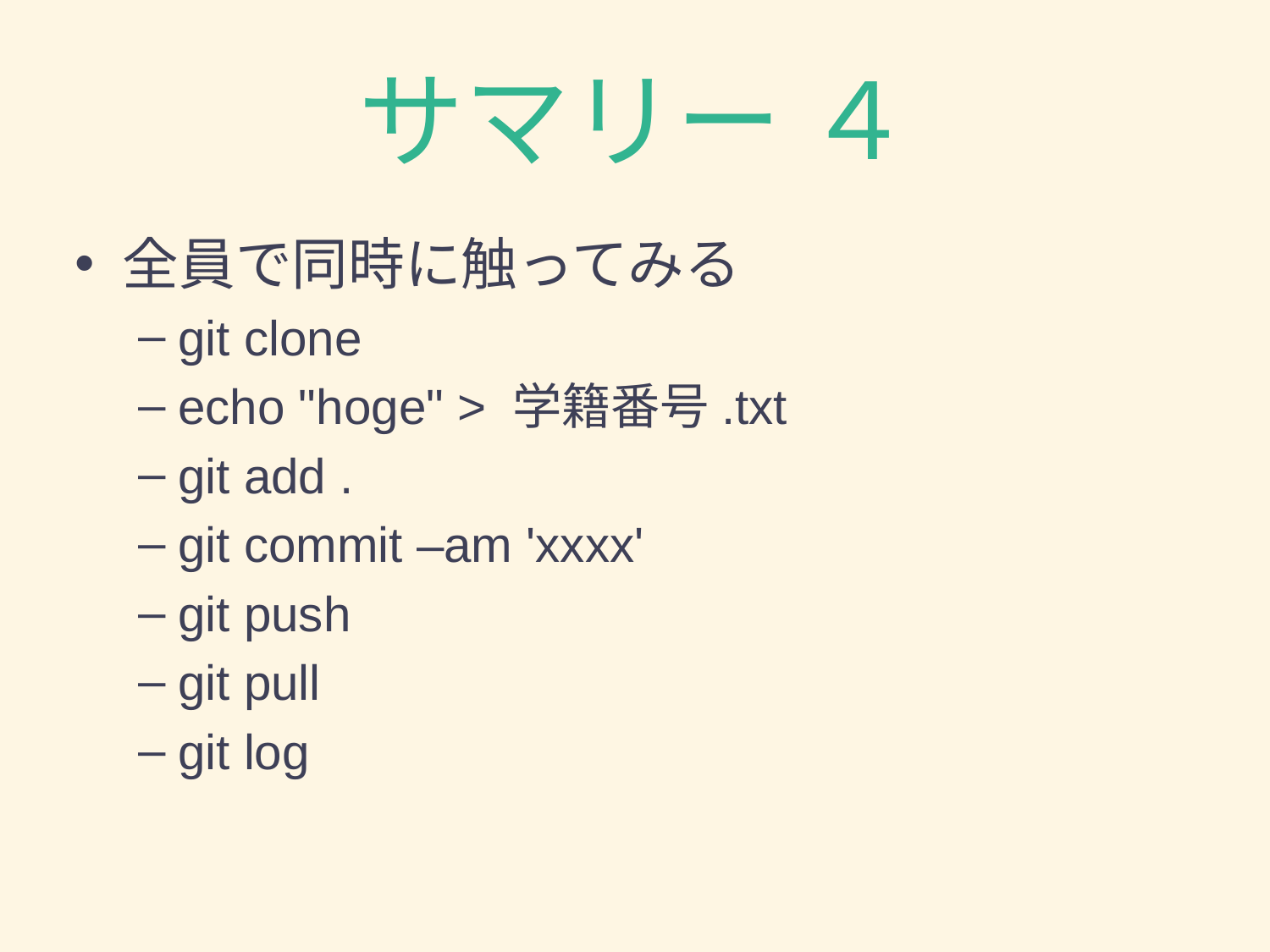

# サマリー ４
全員で同時に触ってみる
git clone
echo "hoge" > 学籍番号.txt
git add .
git commit –am 'xxxx'
git push
git pull
git log